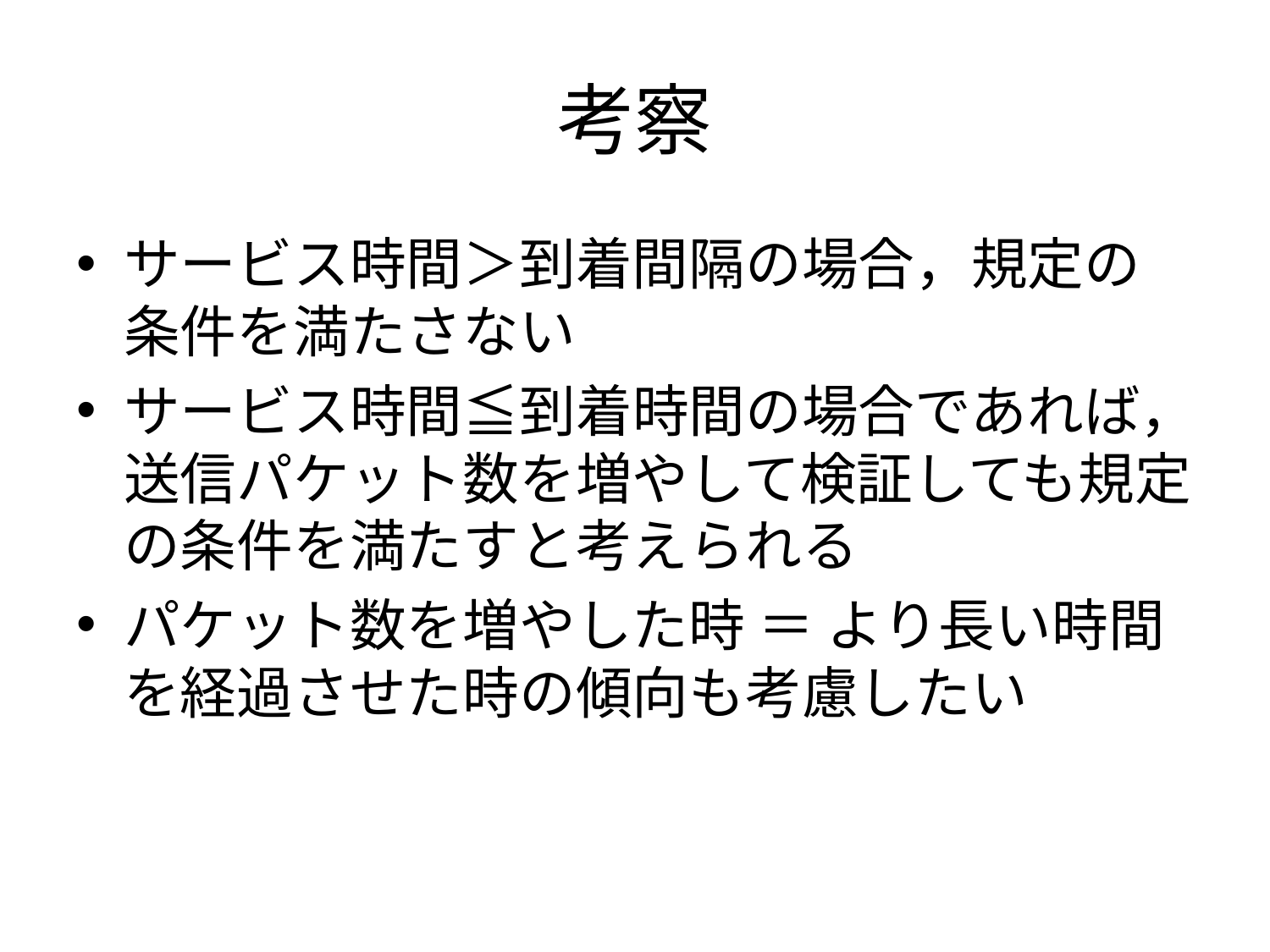

# 考察
サービス時間＞到着間隔の場合，規定の条件を満たさない
サービス時間≦到着時間の場合であれば，送信パケット数を増やして検証しても規定の条件を満たすと考えられる
パケット数を増やした時 ＝ より長い時間を経過させた時の傾向も考慮したい